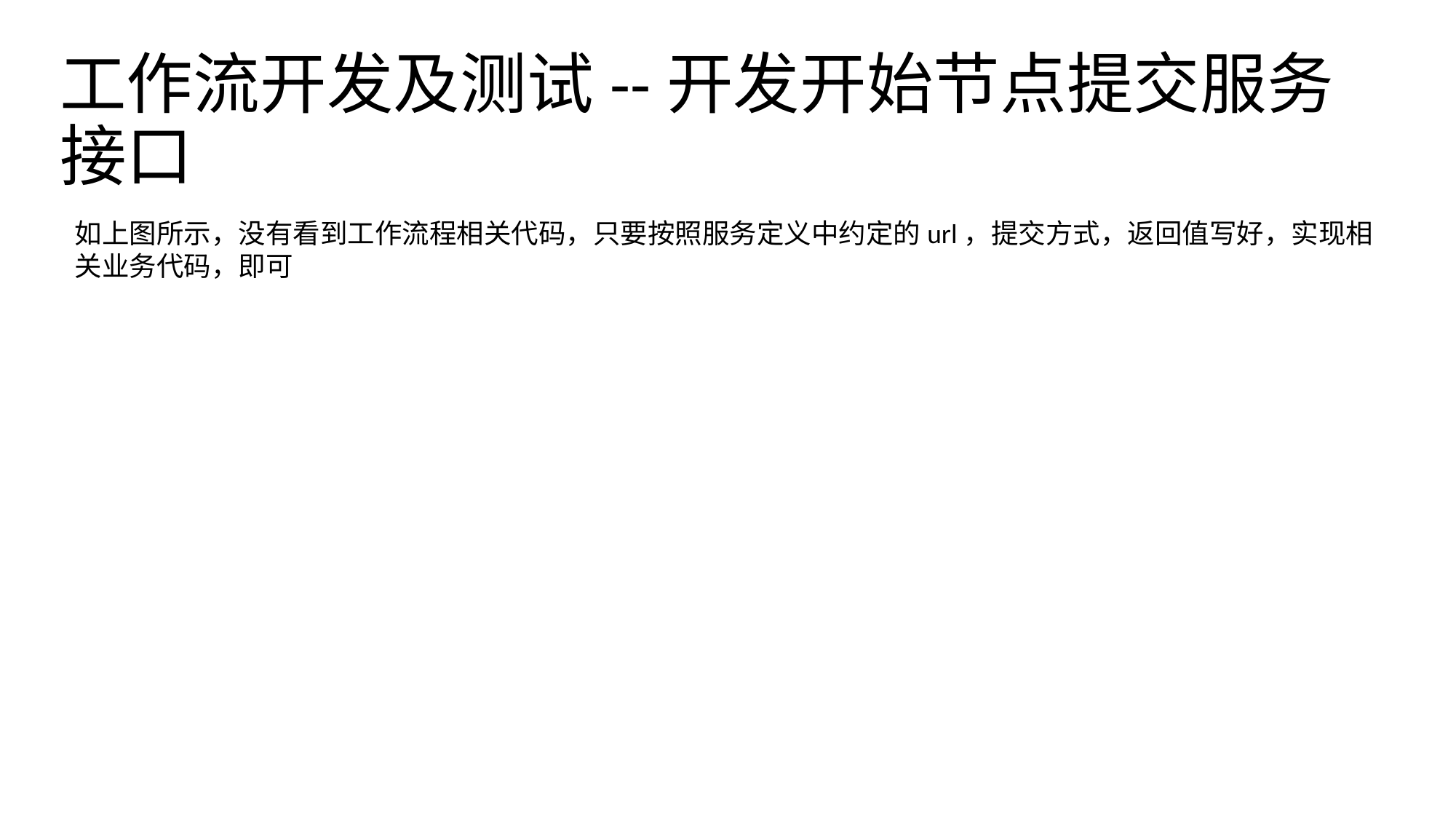

# 工作流开发及测试--开发开始节点提交服务接口
如上图所示，没有看到工作流程相关代码，只要按照服务定义中约定的url，提交方式，返回值写好，实现相关业务代码，即可